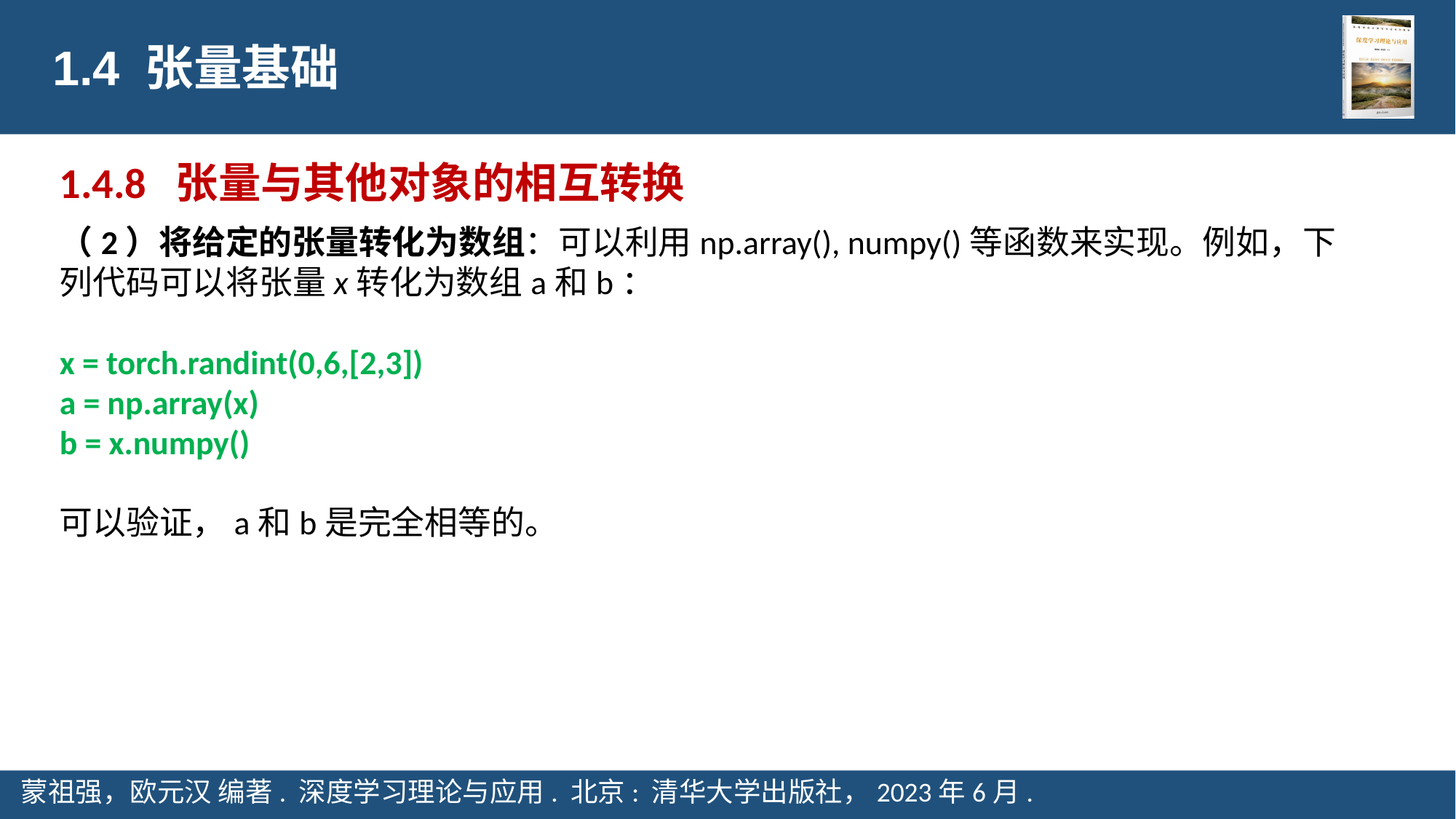

1.4 张量基础

1.4.8  张量与其他对象的相互转换
（2）将给定的张量转化为数组：可以利用np.array(), numpy()等函数来实现。例如，下列代码可以将张量x转化为数组a和b：

x = torch.randint(0,6,[2,3])
a = np.array(x)
b = x.numpy()

可以验证，a和b是完全相等的。